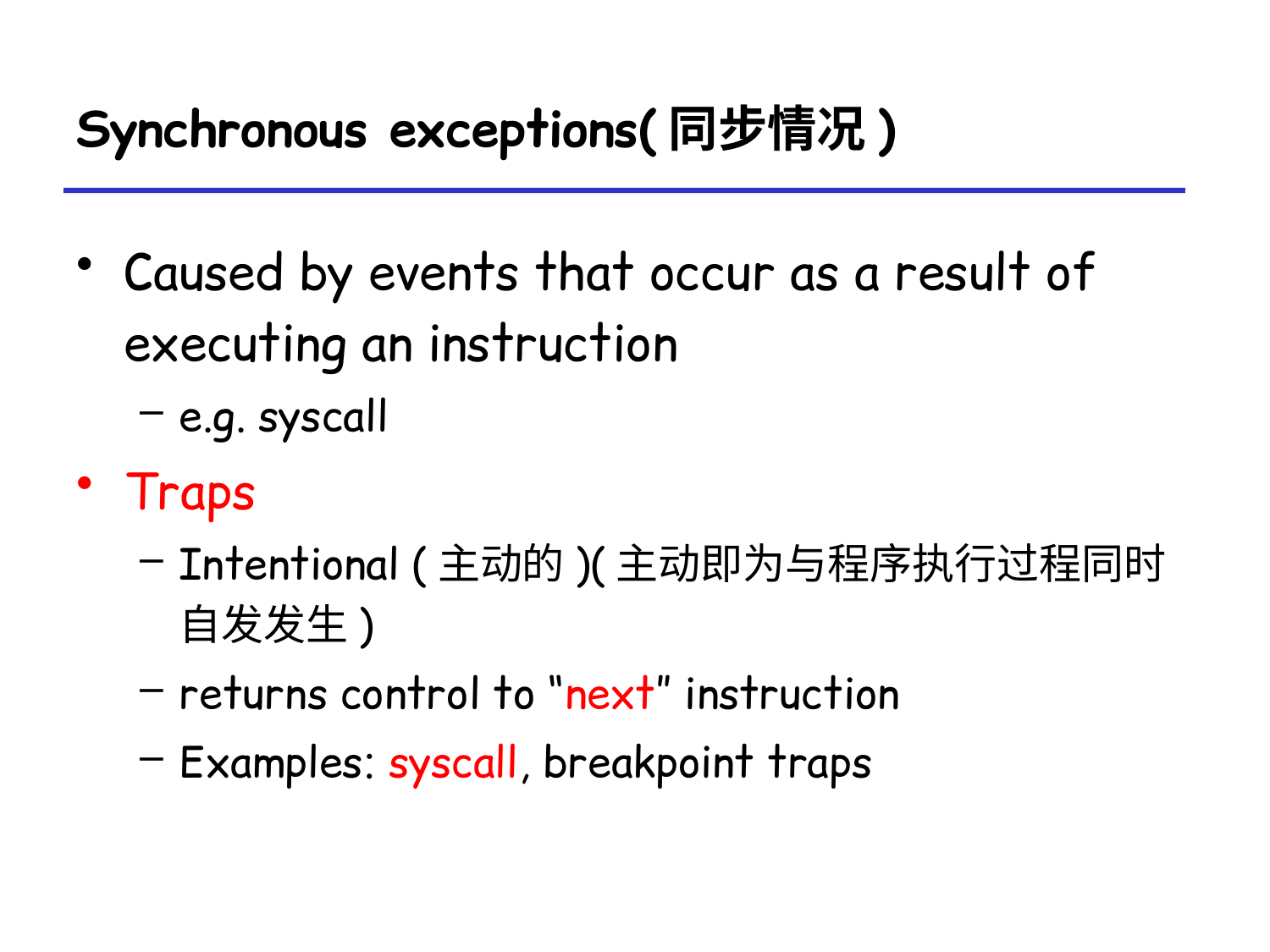

# Synchronous exceptions(同步情况)
Caused by events that occur as a result of executing an instruction
e.g. syscall
Traps
Intentional (主动的)(主动即为与程序执行过程同时自发发生)
returns control to “next” instruction
Examples: syscall, breakpoint traps